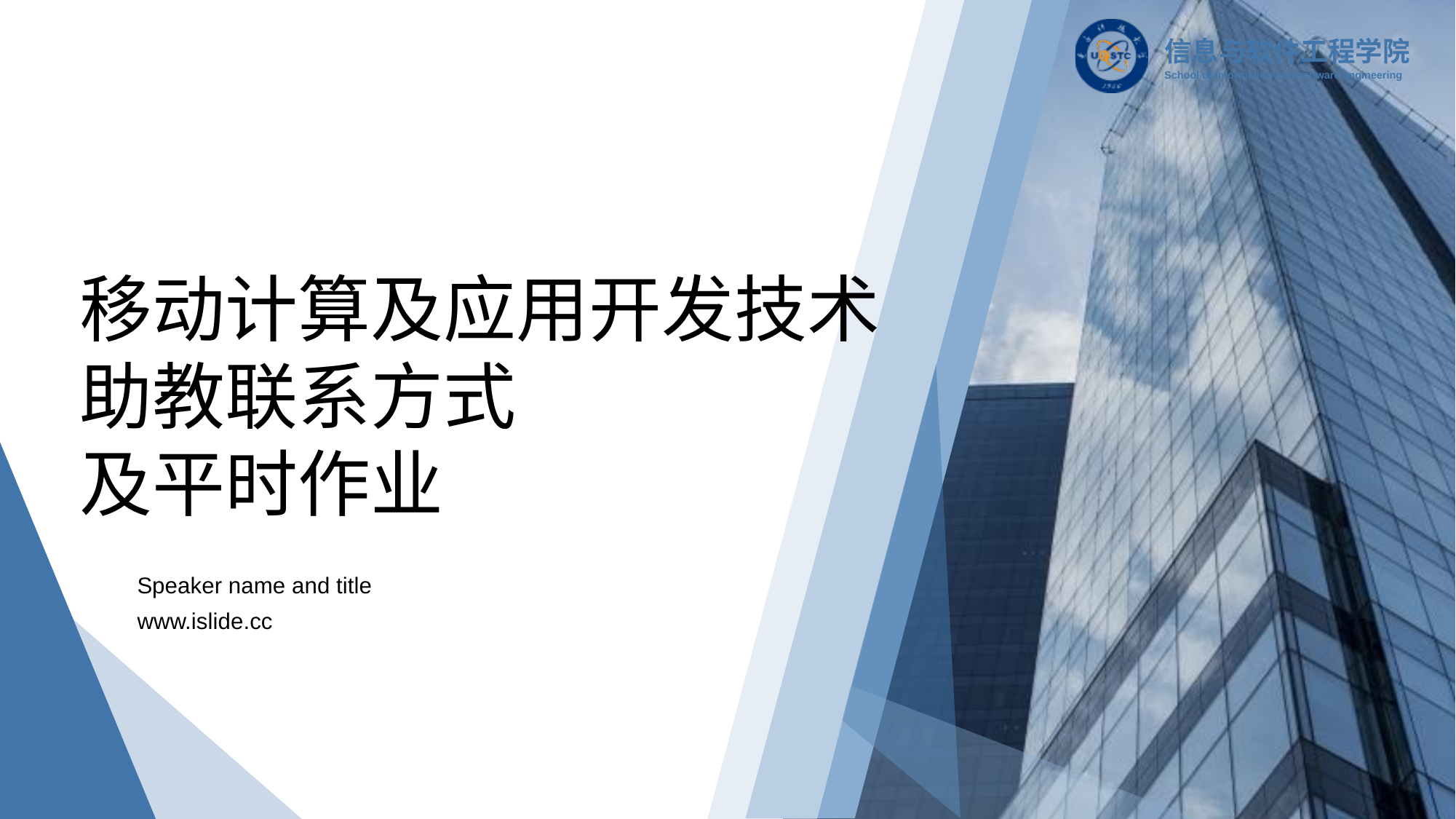

移动计算及应用开发技术
助教联系方式
及平时作业
Speaker name and title
www.islide.cc